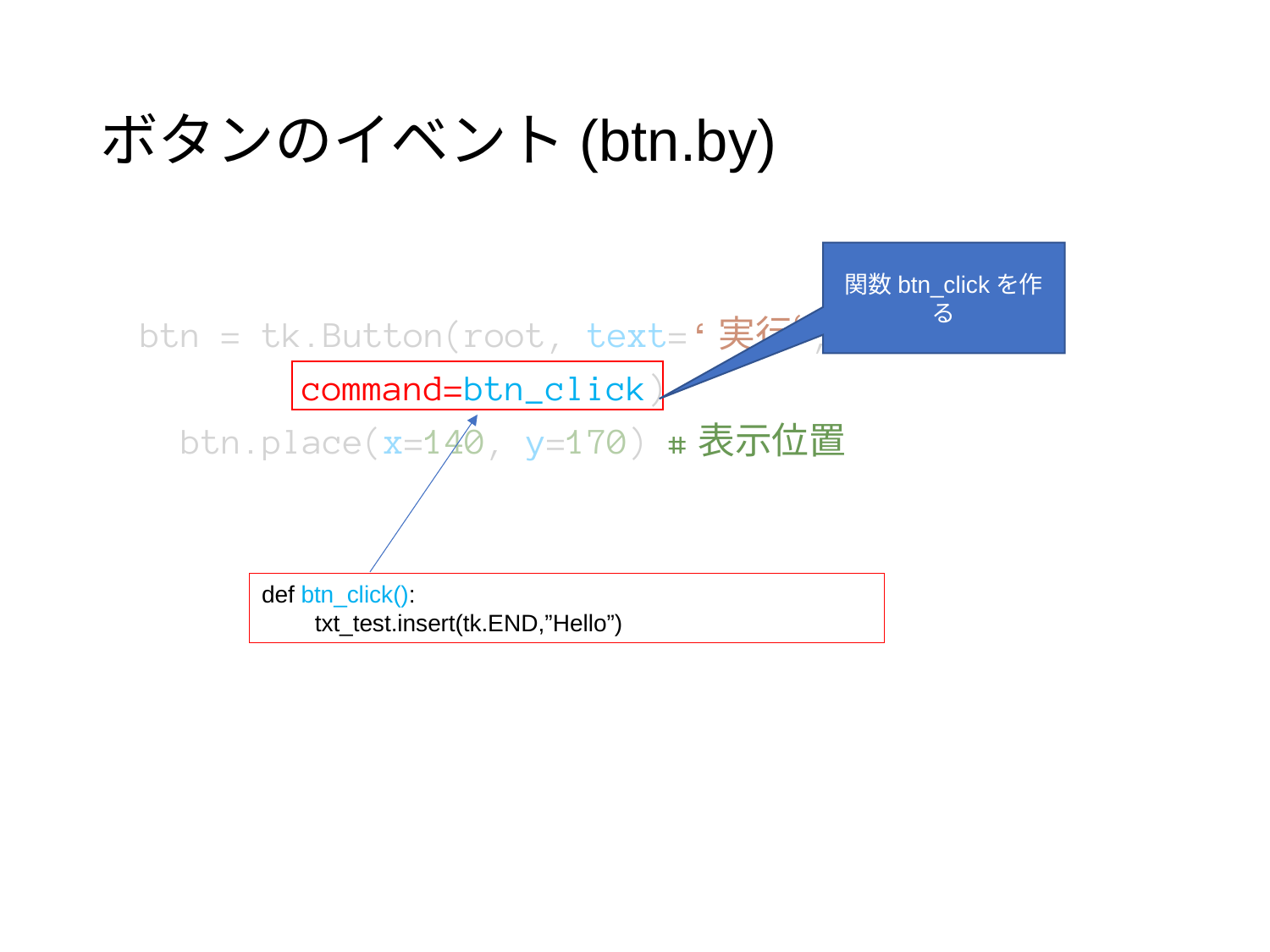

# ボタンのイベント(btn.by)
関数btn_clickを作る
  btn = tk.Button(root, text=‘実行‘,
　　 　　　command=btn_click)
    btn.place(x=140, y=170) #表示位置

def btn_click():
　　txt_test.insert(tk.END,”Hello”)